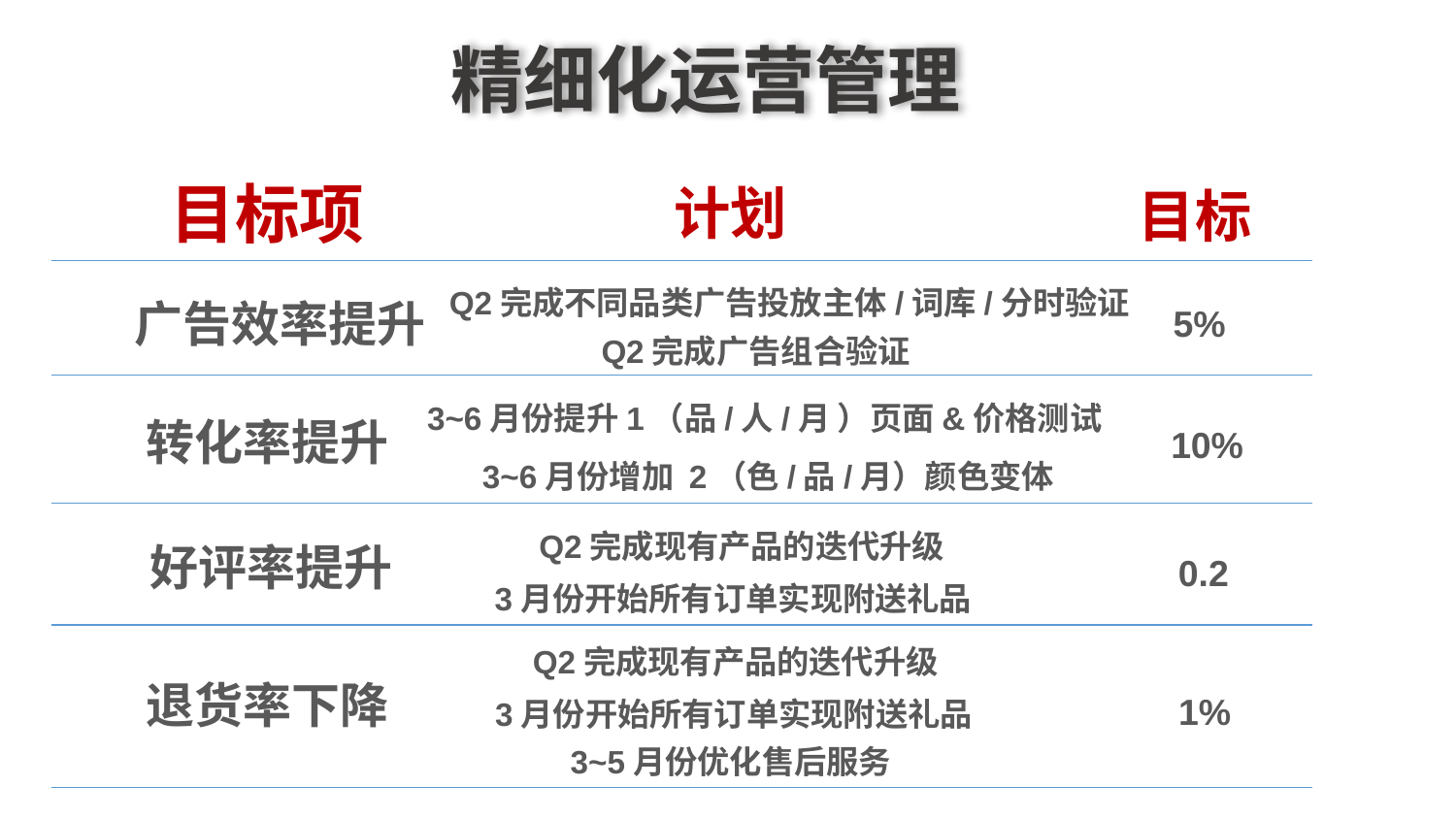

精细化运营管理
计划
目标
目标项
Q2完成不同品类广告投放主体/词库/分时验证
5%
广告效率提升
Q2完成广告组合验证
3~6月份提升1（品/人/月 ）页面&价格测试
3~6月份增加 2（色/品/月）颜色变体
10%
转化率提升
Q2完成现有产品的迭代升级
0.2
好评率提升
3月份开始所有订单实现附送礼品
Q2完成现有产品的迭代升级
1%
退货率下降
3月份开始所有订单实现附送礼品
3~5月份优化售后服务